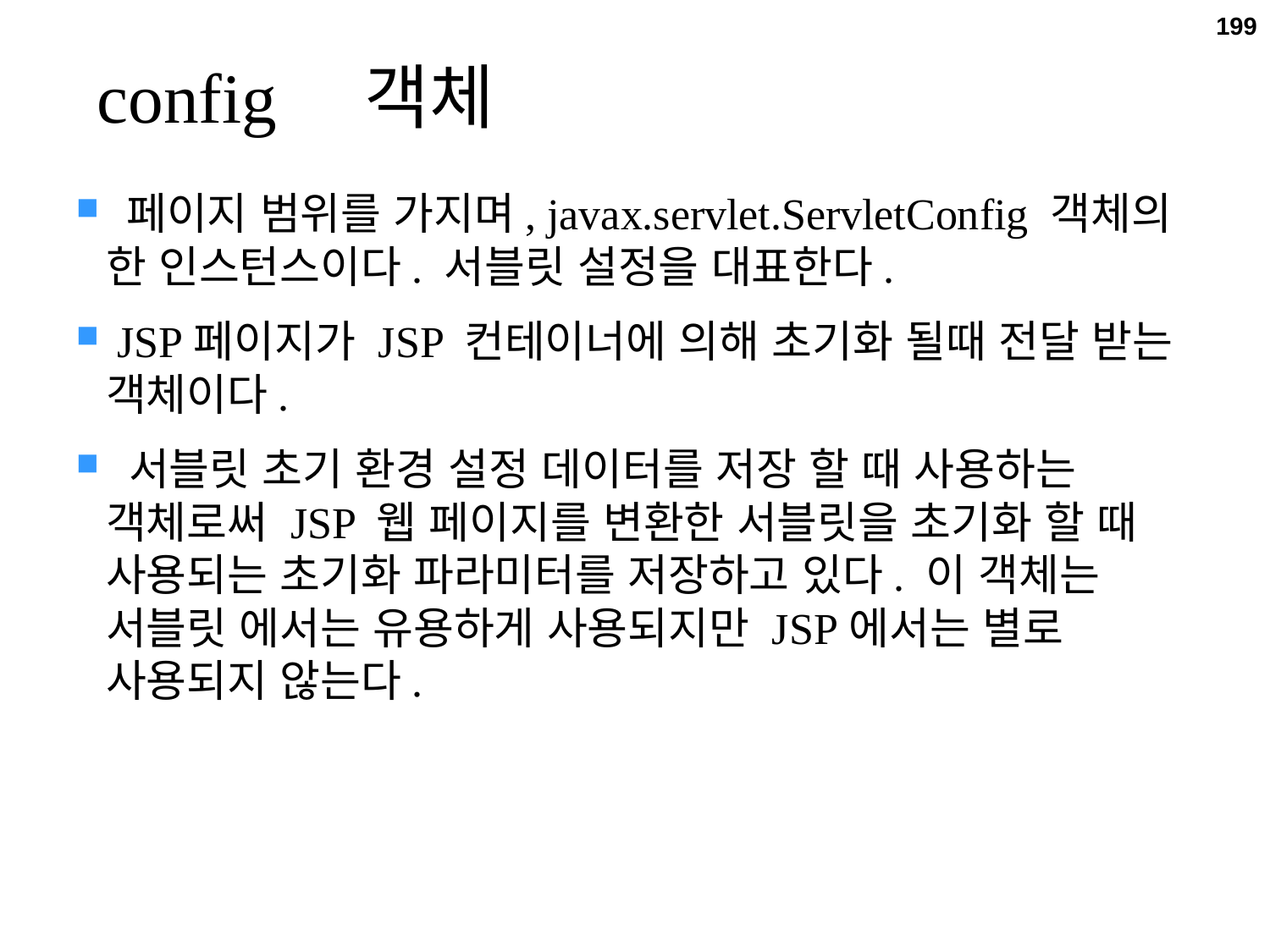

199
config    객체
 페이지 범위를 가지며, javax.servlet.ServletConfig 객체의 한 인스턴스이다. 서블릿 설정을 대표한다.
 JSP페이지가 JSP 컨테이너에 의해 초기화 될때 전달 받는 객체이다.
 서블릿 초기 환경 설정 데이터를 저장 할 때 사용하는 객체로써 JSP 웹 페이지를 변환한 서블릿을 초기화 할 때 사용되는 초기화 파라미터를 저장하고 있다. 이 객체는 서블릿 에서는 유용하게 사용되지만 JSP에서는 별로 사용되지 않는다.